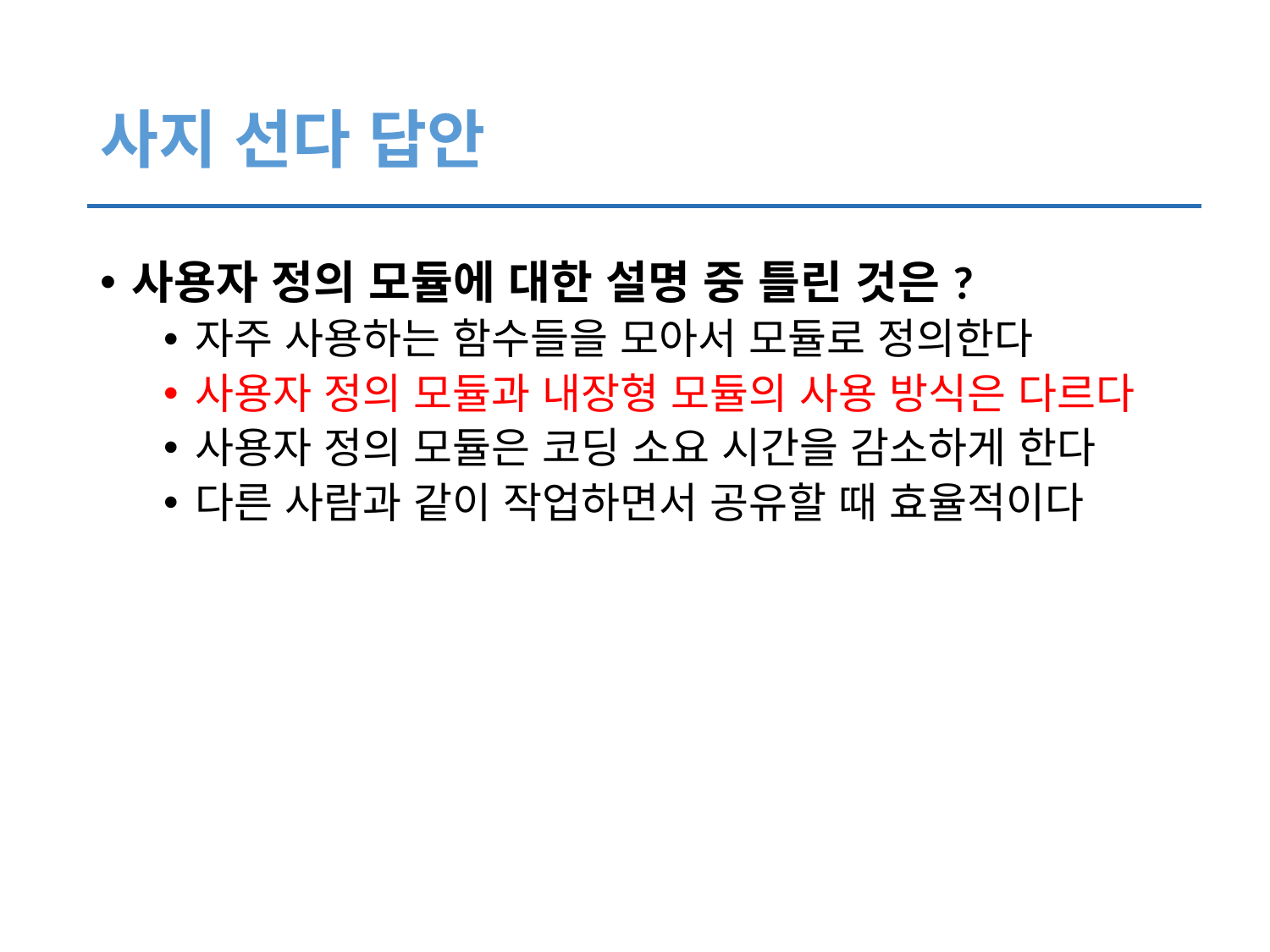

# 사지 선다 답안
사용자 정의 모듈에 대한 설명 중 틀린 것은?
자주 사용하는 함수들을 모아서 모듈로 정의한다
사용자 정의 모듈과 내장형 모듈의 사용 방식은 다르다
사용자 정의 모듈은 코딩 소요 시간을 감소하게 한다
다른 사람과 같이 작업하면서 공유할 때 효율적이다